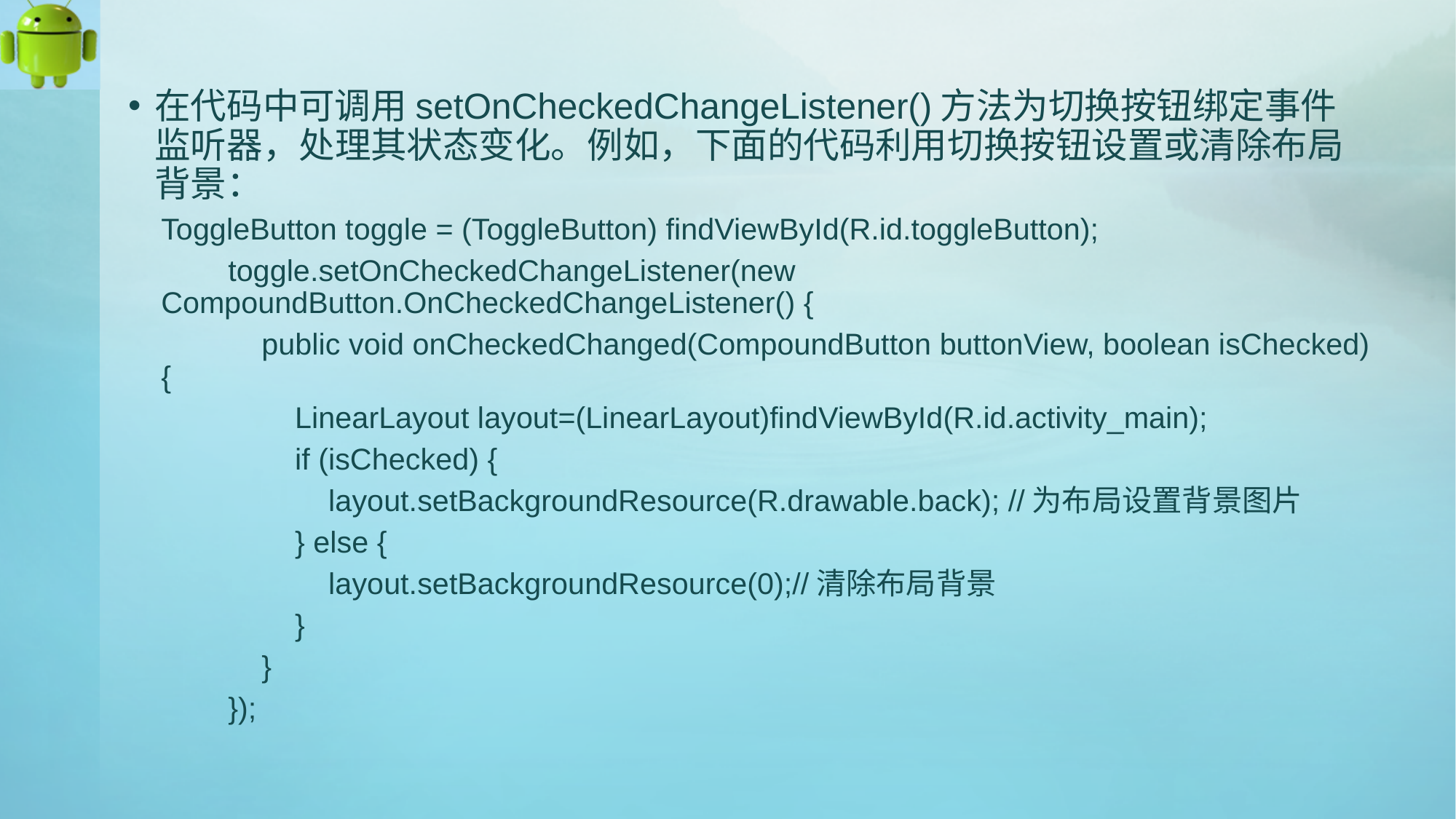

在代码中可调用setOnCheckedChangeListener()方法为切换按钮绑定事件监听器，处理其状态变化。例如，下面的代码利用切换按钮设置或清除布局背景：
ToggleButton toggle = (ToggleButton) findViewById(R.id.toggleButton);
        toggle.setOnCheckedChangeListener(new CompoundButton.OnCheckedChangeListener() {
            public void onCheckedChanged(CompoundButton buttonView, boolean isChecked) {
                LinearLayout layout=(LinearLayout)findViewById(R.id.activity_main);
                if (isChecked) {
                    layout.setBackgroundResource(R.drawable.back); //为布局设置背景图片
                } else {
                    layout.setBackgroundResource(0);//清除布局背景
                }
            }
        });